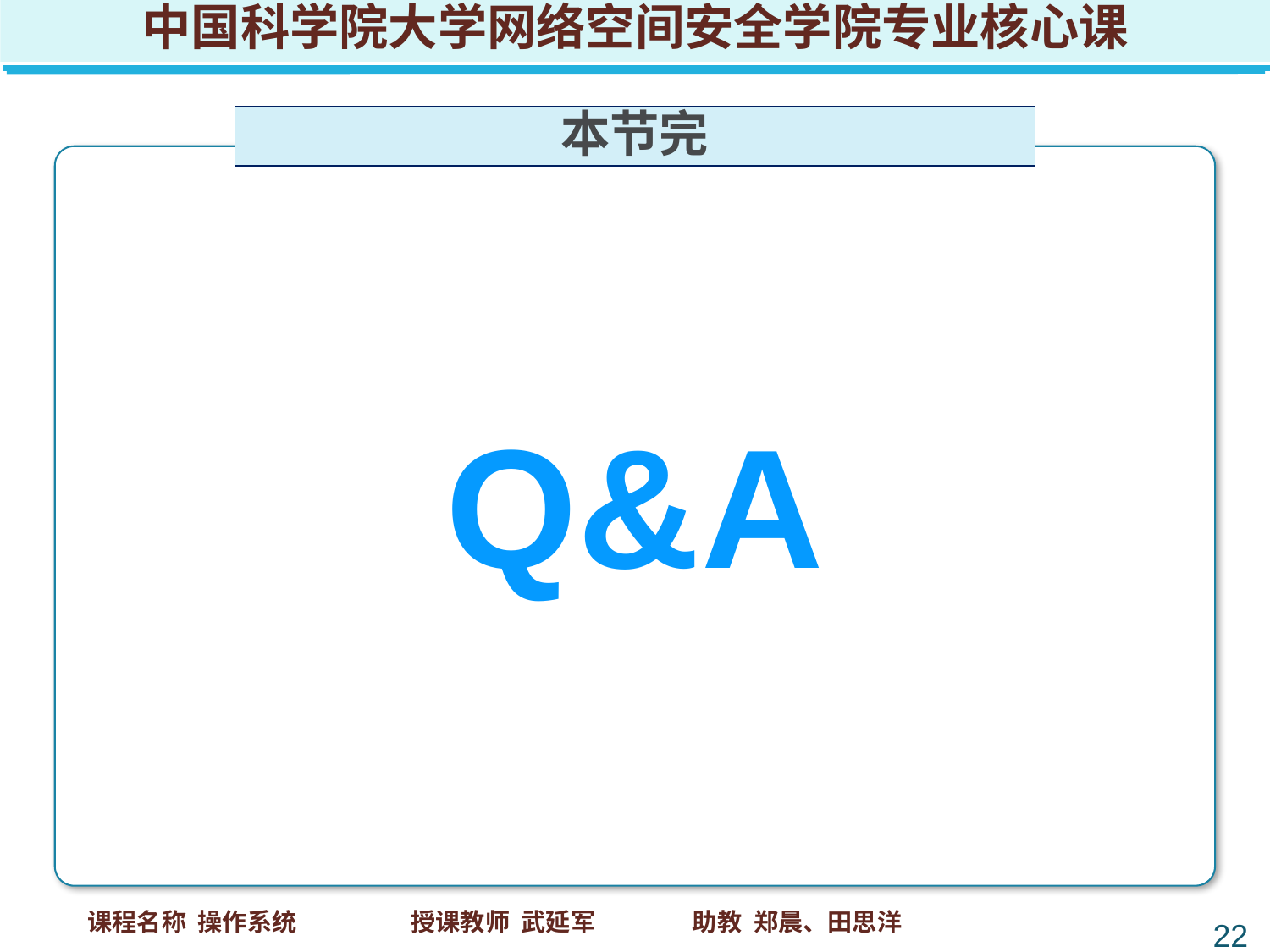

中国科学院大学网络空间安全学院专业核心课
本节完
Q&A

课程名称  操作系统                    授课教师  武延军                 助教  郑晨、田思洋
22